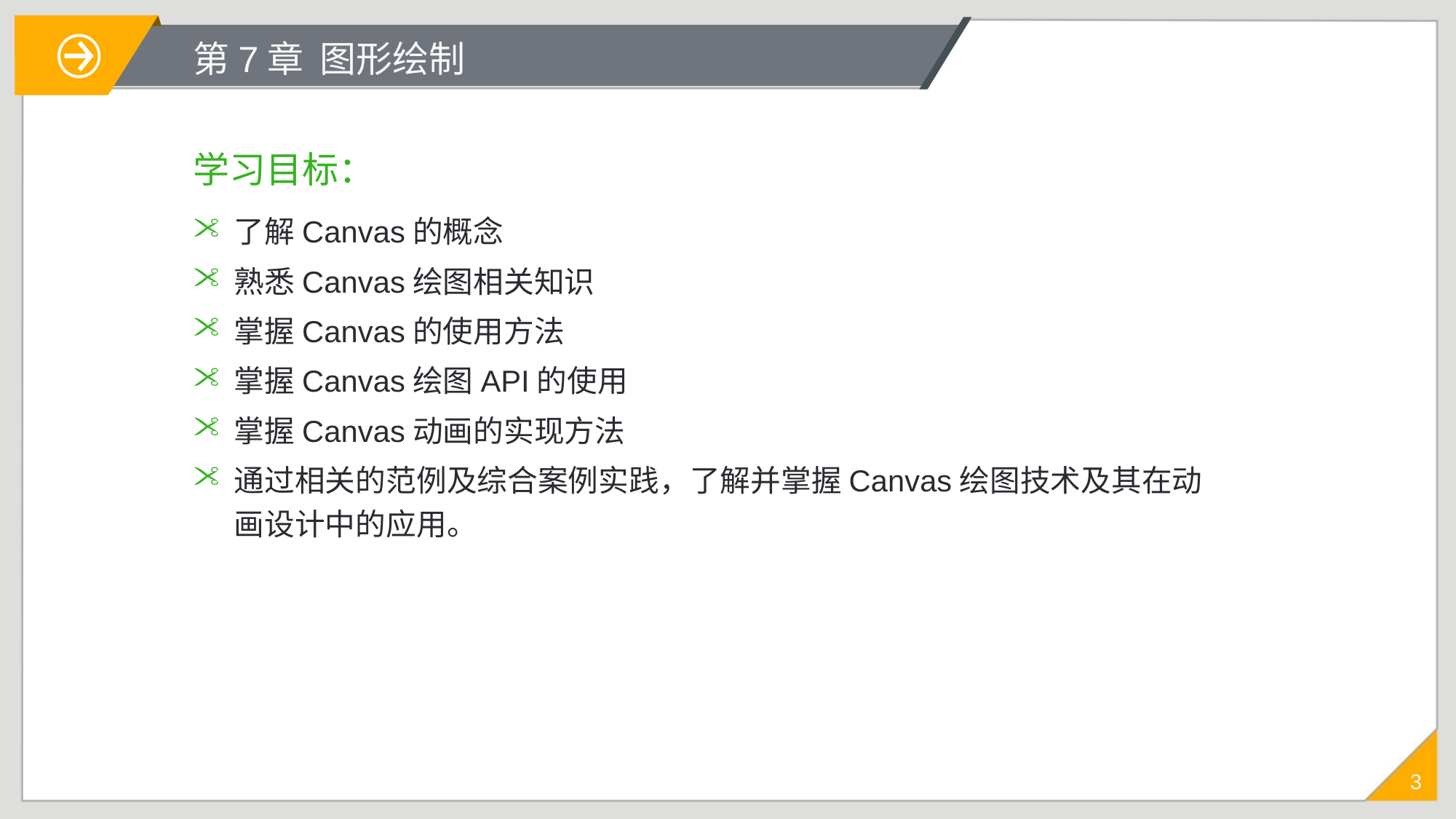

# 第7章  图形绘制
学习目标：
了解Canvas的概念
熟悉Canvas绘图相关知识
掌握Canvas的使用方法
掌握Canvas绘图API的使用
掌握Canvas动画的实现方法
通过相关的范例及综合案例实践，了解并掌握Canvas绘图技术及其在动画设计中的应用。